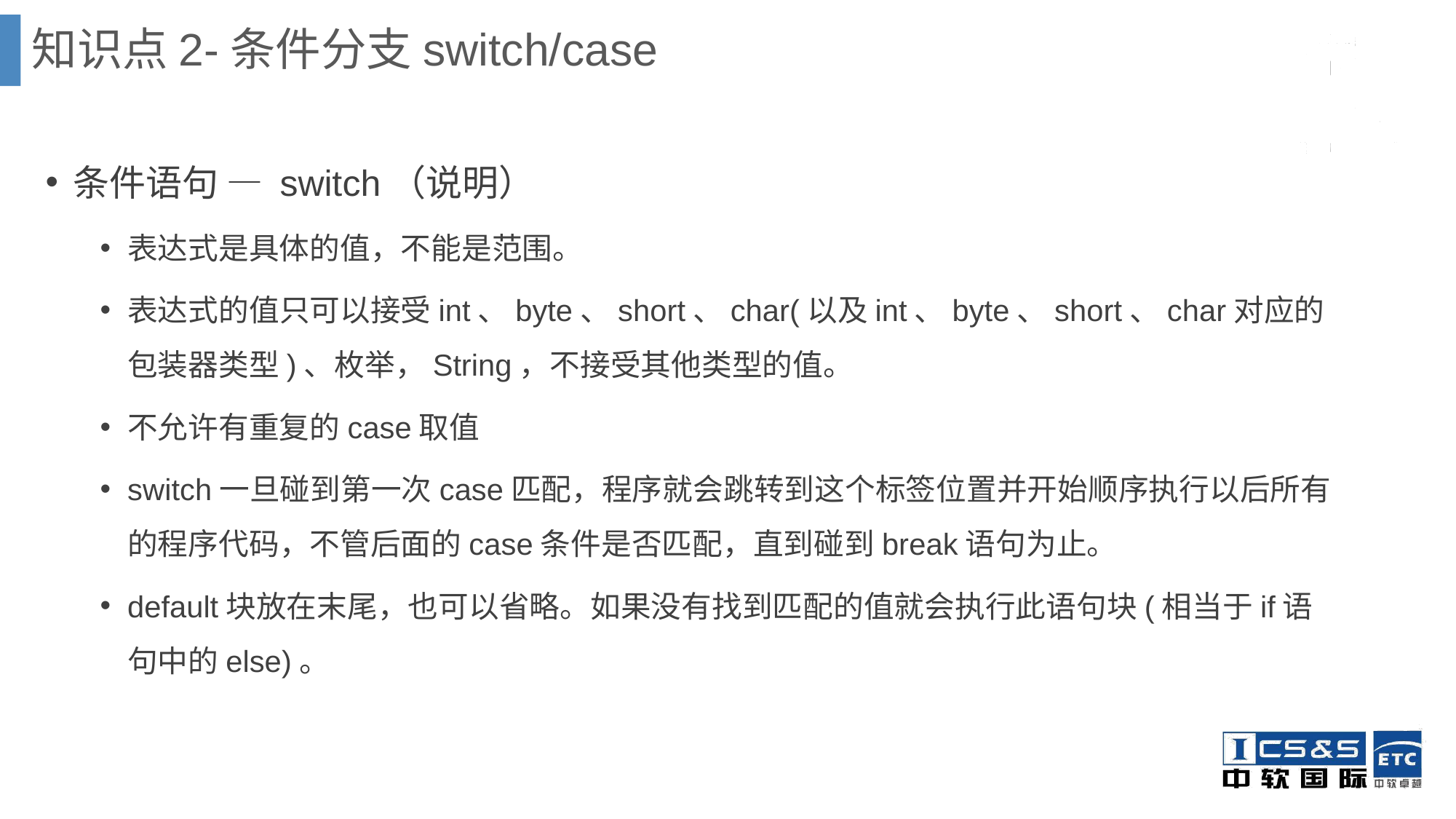

知识点2-条件分支switch/case
条件语句 — switch（说明）
表达式是具体的值，不能是范围。
表达式的值只可以接受int、byte、short、char(以及int、byte、short、char对应的包装器类型)、枚举，String，不接受其他类型的值。
不允许有重复的case取值
switch一旦碰到第一次case匹配，程序就会跳转到这个标签位置并开始顺序执行以后所有的程序代码，不管后面的case条件是否匹配，直到碰到break语句为止。
default块放在末尾，也可以省略。如果没有找到匹配的值就会执行此语句块(相当于if语句中的else)。